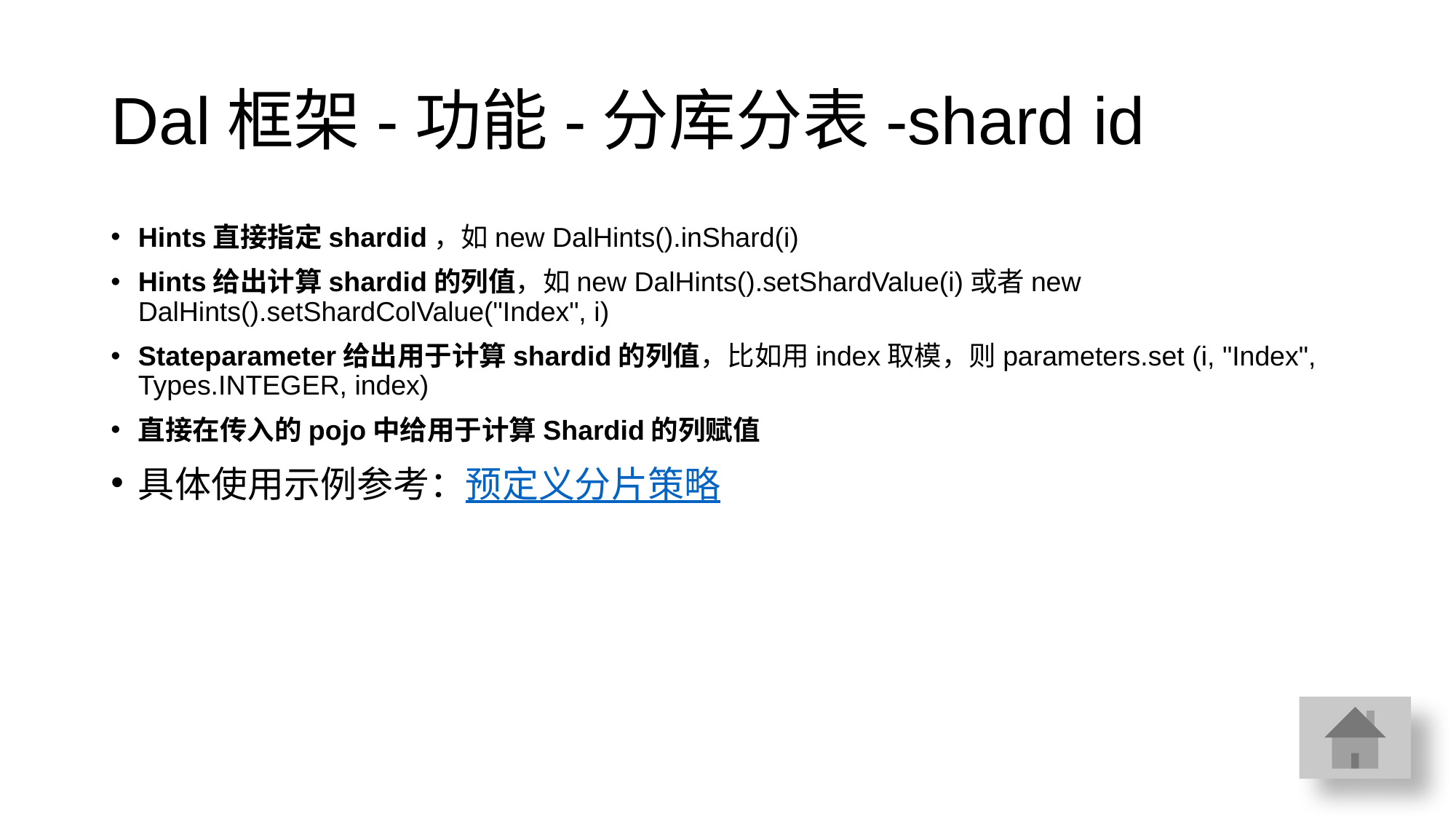

# Dal框架-功能-分库分表-shard id
Hints直接指定shardid，如new DalHints().inShard(i)
Hints给出计算shardid的列值，如new DalHints().setShardValue(i)或者new DalHints().setShardColValue("Index", i)
Stateparameter给出用于计算shardid的列值，比如用index取模，则parameters.set (i, "Index", Types.INTEGER, index)
直接在传入的pojo中给用于计算Shardid的列赋值
具体使用示例参考：预定义分片策略